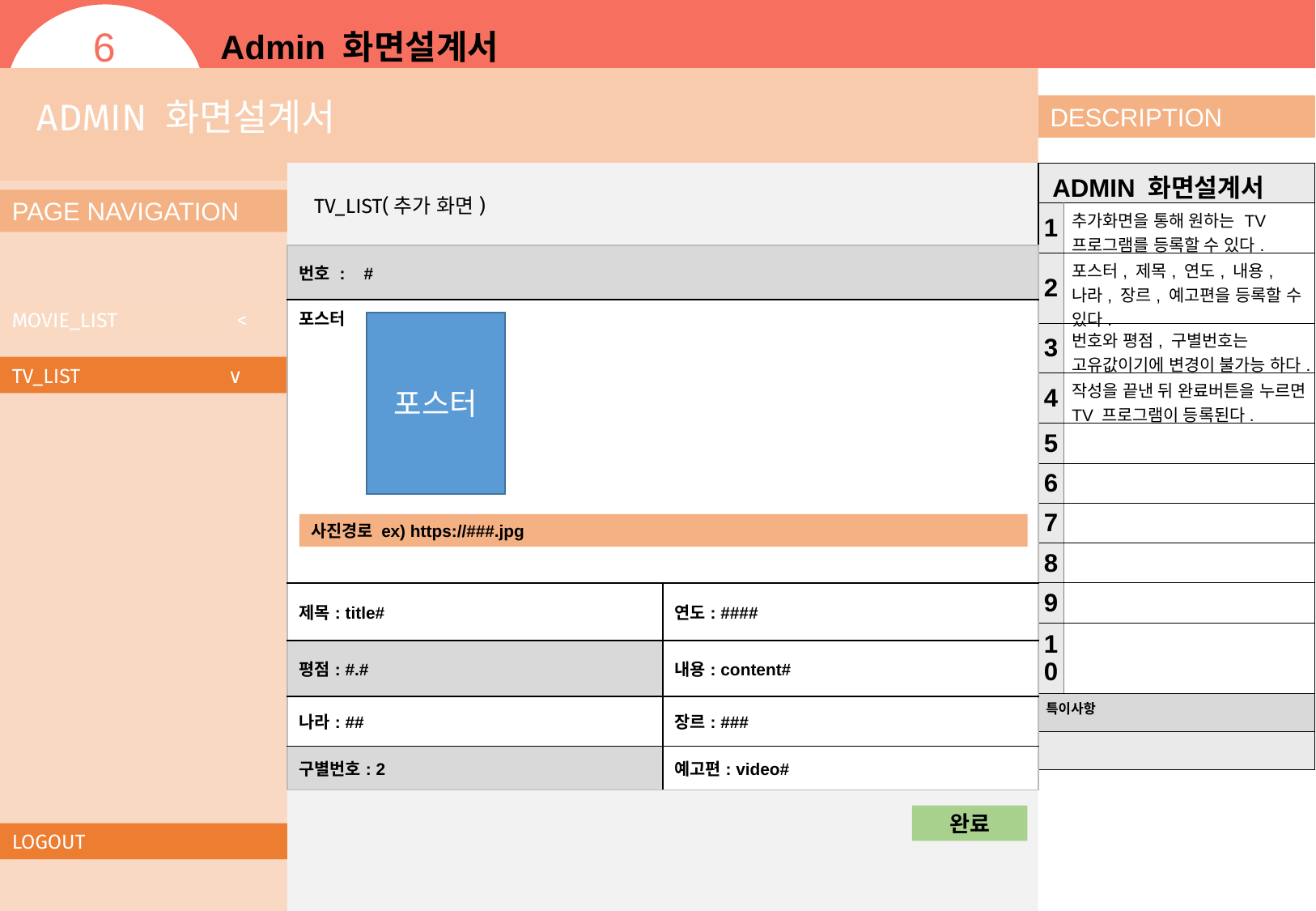

Admin 화면설계서

6

ADMIN 화면설계서

DESCRIPTION
| ADMIN 화면설계서 |  |
| --- | --- |
| 1 | 추가화면을 통해 원하는 TV 프로그램를 등록할 수 있다. |
| 2 | 포스터, 제목, 연도, 내용, 나라, 장르, 예고편을 등록할 수 있다. |
| 3 | 번호와 평점, 구별번호는 고유값이기에 변경이 불가능 하다. |
| 4 | 작성을 끝낸 뒤 완료버튼을 누르면 TV 프로그램이 등록된다. |
| 5 |  |
| 6 |  |
| 7 |  |
| 8 |  |
| 9 |  |
| 10 |  |
| 특이사항 |  |
|  |  |

PAGE NAVIGATION
TV_LIST(추가 화면)
| 번호 : # |  |
| --- | --- |
| 포스터 |  |
| 제목: title# | 연도: #### |
| 평점: #.# | 내용: content# |
| 나라: ## | 장르: ### |
| 구별번호: 2 | 예고편: video# |
MOVIE_LIST                      <
포스터
TV_LIST                           ∨
사진경로 ex) https://###.jpg
완료
LOGOUT